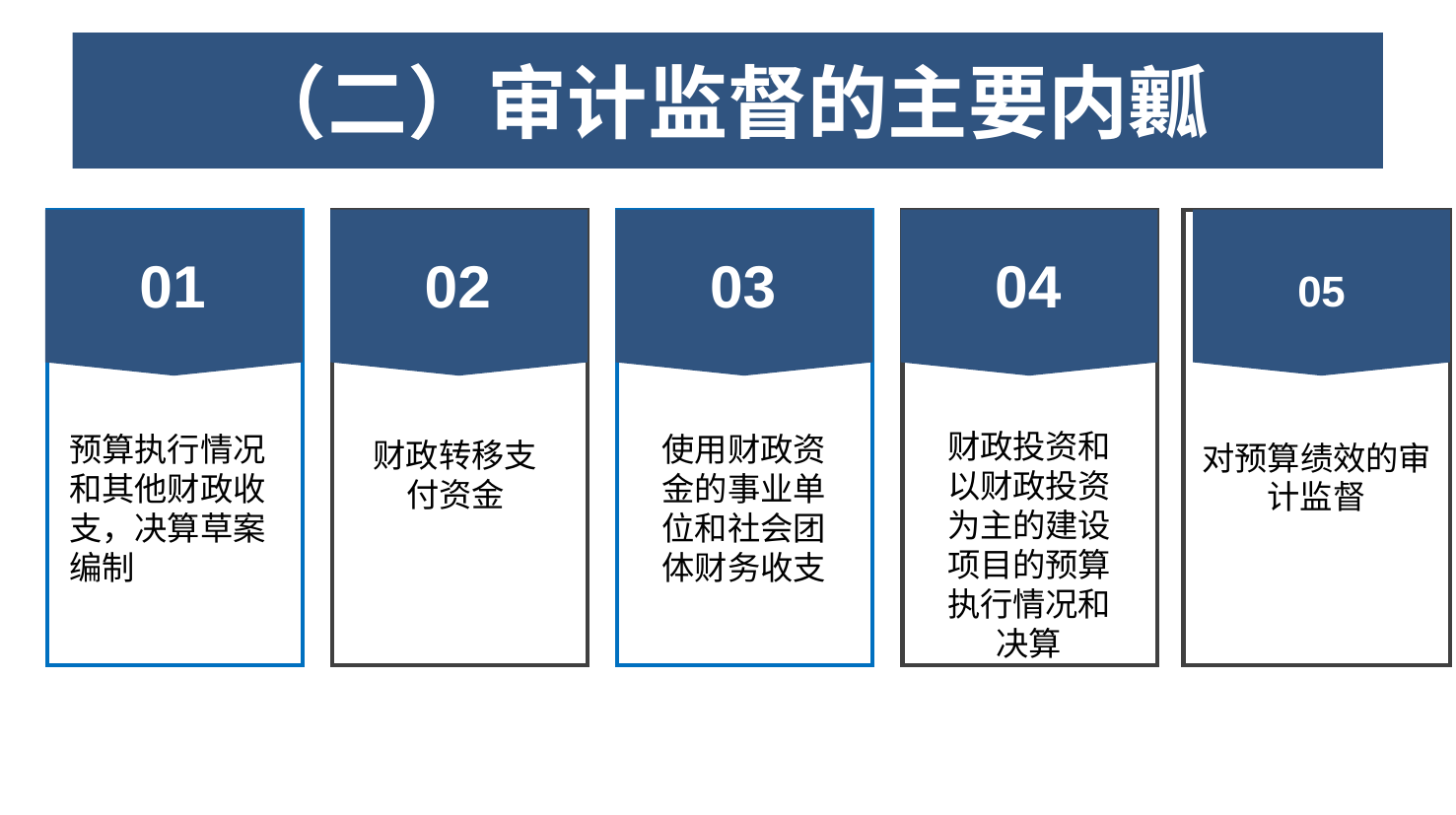

单击添加标题
# （二）审计监督的主要内瓤

05

对预算绩效的审计监督

01
02
03
04
财政投资和以财政投资为主的建设项目的预算执行情况和决算
预算执行情况和其他财政收支，决算草案编制
使用财政资金的事业单位和社会团体财务收支
财政转移支付资金